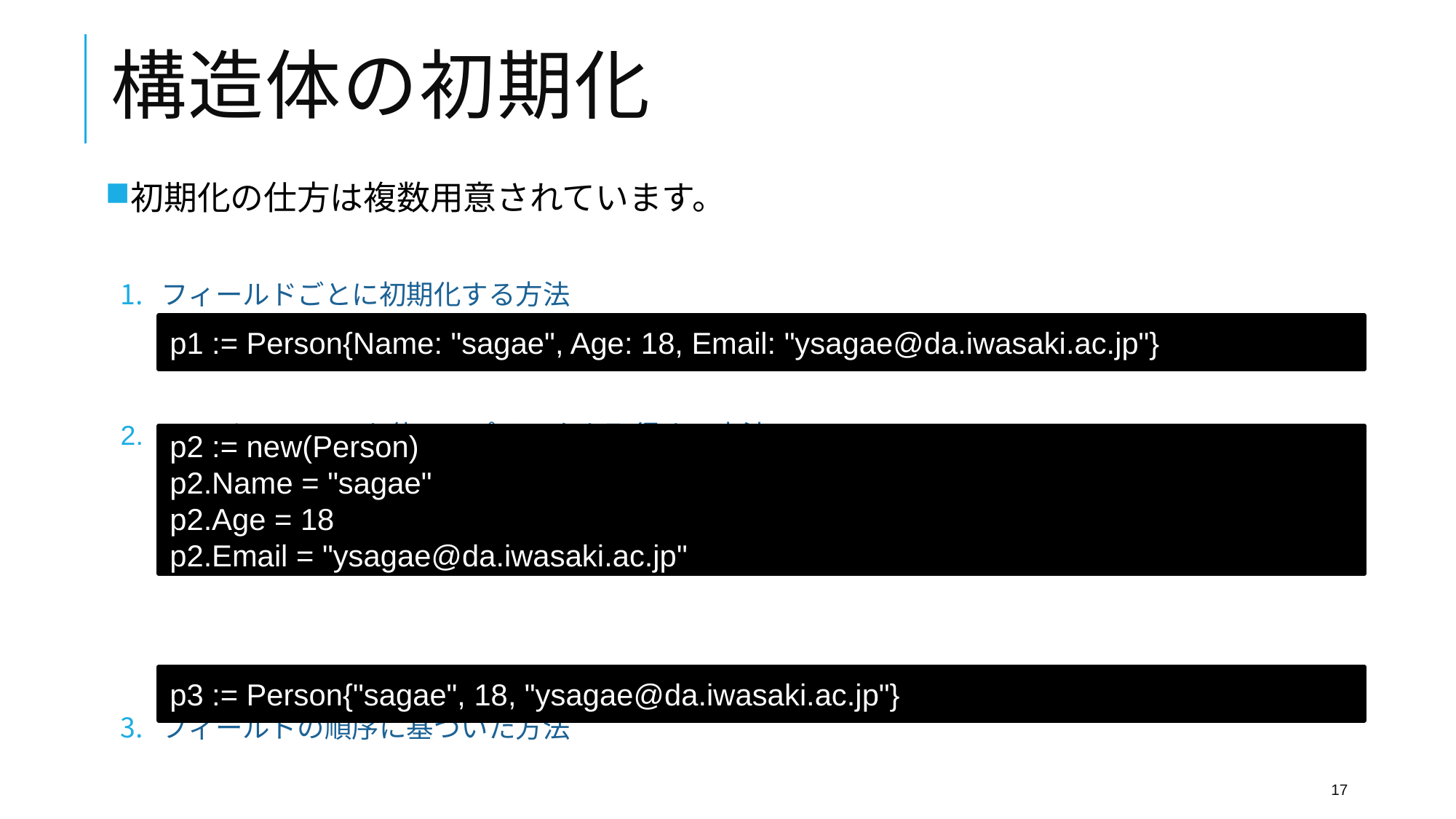

# 構造体の初期化
初期化の仕方は複数用意されています。

フィールドごとに初期化する方法

new キーワードを使ってポインタを取得する方法

フィールドの順序に基づいた方法

p1 := Person{Name: "sagae", Age: 18, Email: "ysagae@da.iwasaki.ac.jp"}
p2 := new(Person)
p2.Name = "sagae"
p2.Age = 18
p2.Email = "ysagae@da.iwasaki.ac.jp"
p3 := Person{"sagae", 18, "ysagae@da.iwasaki.ac.jp"}
17